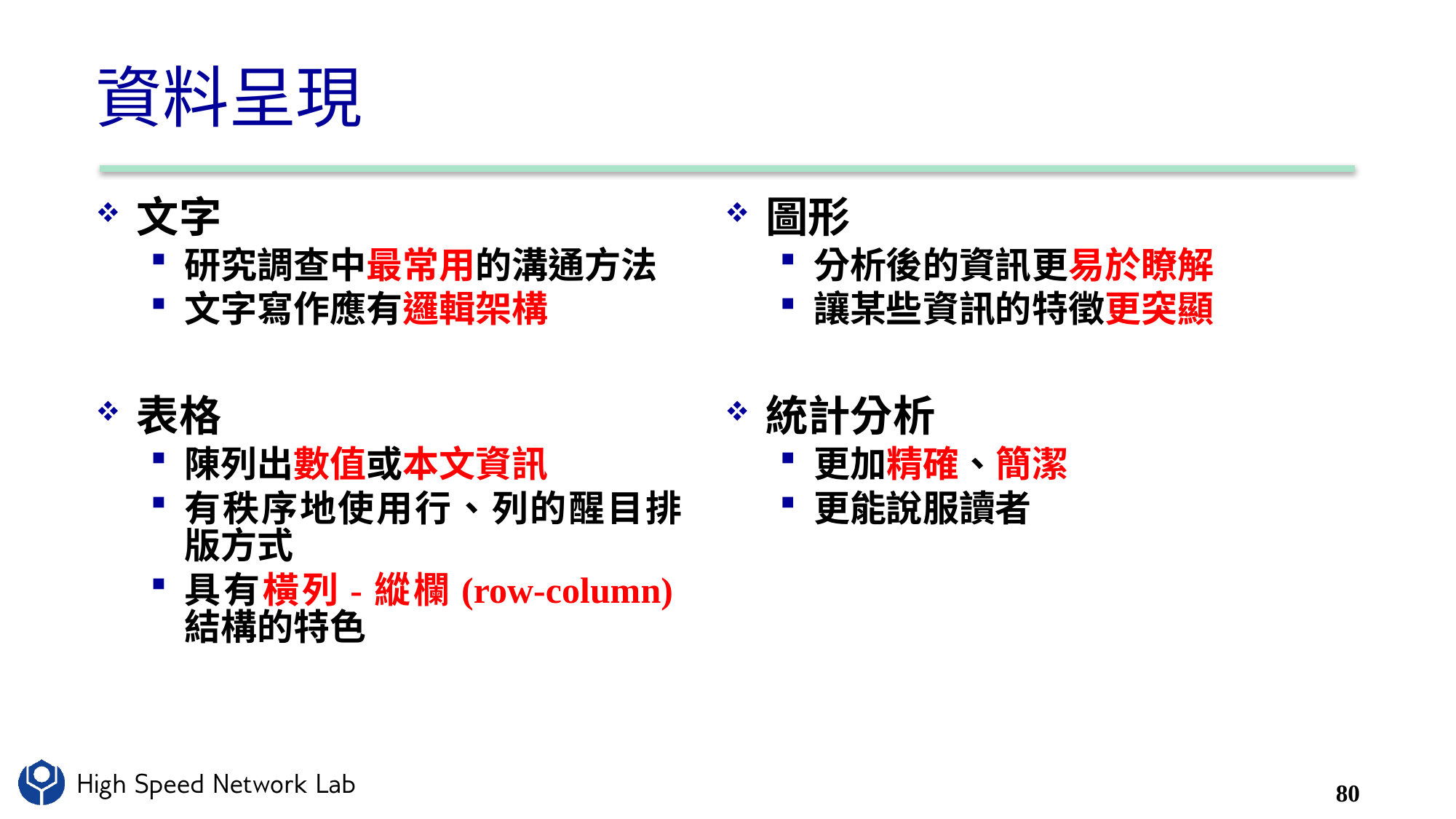

# 資料呈現
文字
研究調查中最常用的溝通方法
文字寫作應有邏輯架構

表格
陳列出數值或本文資訊
有秩序地使用行、列的醒目排版方式
具有橫列-縱欄(row-column)結構的特色

圖形
分析後的資訊更易於瞭解
讓某些資訊的特徵更突顯

統計分析
更加精確、簡潔
更能說服讀者
80